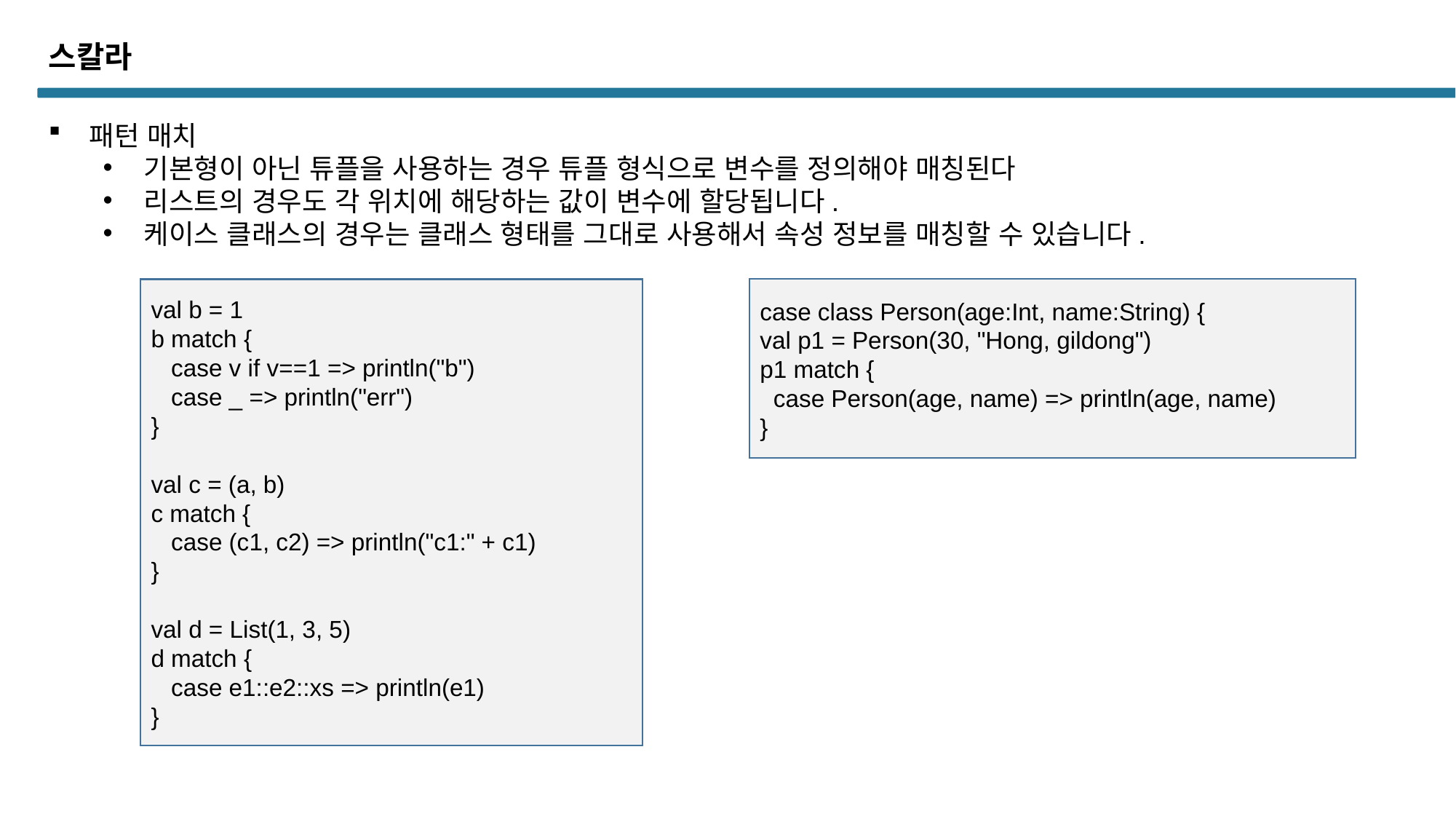

스칼라
패턴 매치
기본형이 아닌 튜플을 사용하는 경우 튜플 형식으로 변수를 정의해야 매칭된다
리스트의 경우도 각 위치에 해당하는 값이 변수에 할당됩니다.
케이스 클래스의 경우는 클래스 형태를 그대로 사용해서 속성 정보를 매칭할 수 있습니다.
val b = 1
b match {
   case v if v==1 => println("b")
   case _ => println("err")
}

val c = (a, b)
c match {
   case (c1, c2) => println("c1:" + c1)
}

val d = List(1, 3, 5)
d match {
   case e1::e2::xs => println(e1)
}
case class Person(age:Int, name:String) {
val p1 = Person(30, "Hong, gildong")
p1 match {
  case Person(age, name) => println(age, name)
}